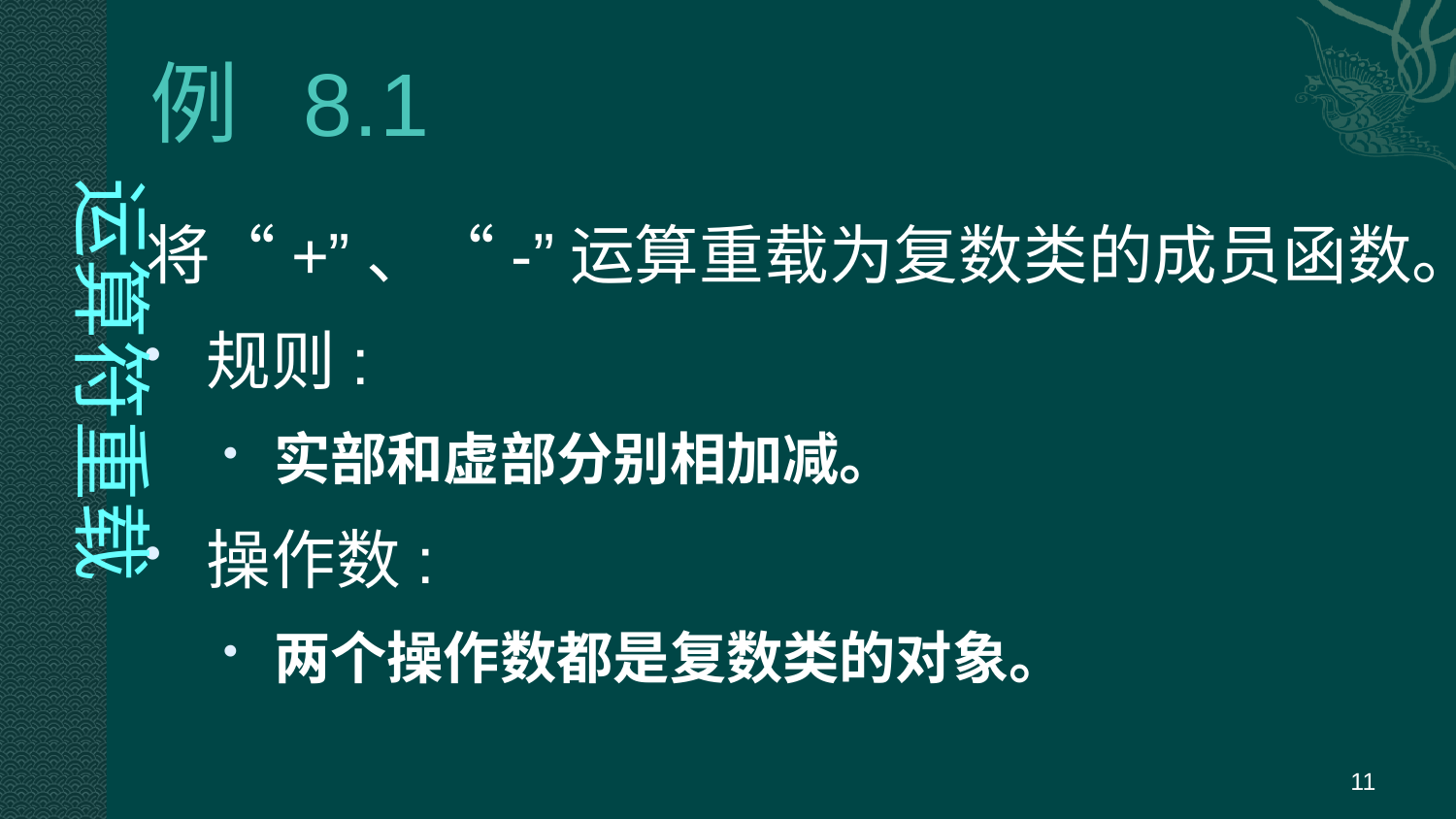

# 例  8.1
运算符重载
将“+”、“-”运算重载为复数类的成员函数。
  规则:
实部和虚部分别相加减。
  操作数:
两个操作数都是复数类的对象。
11